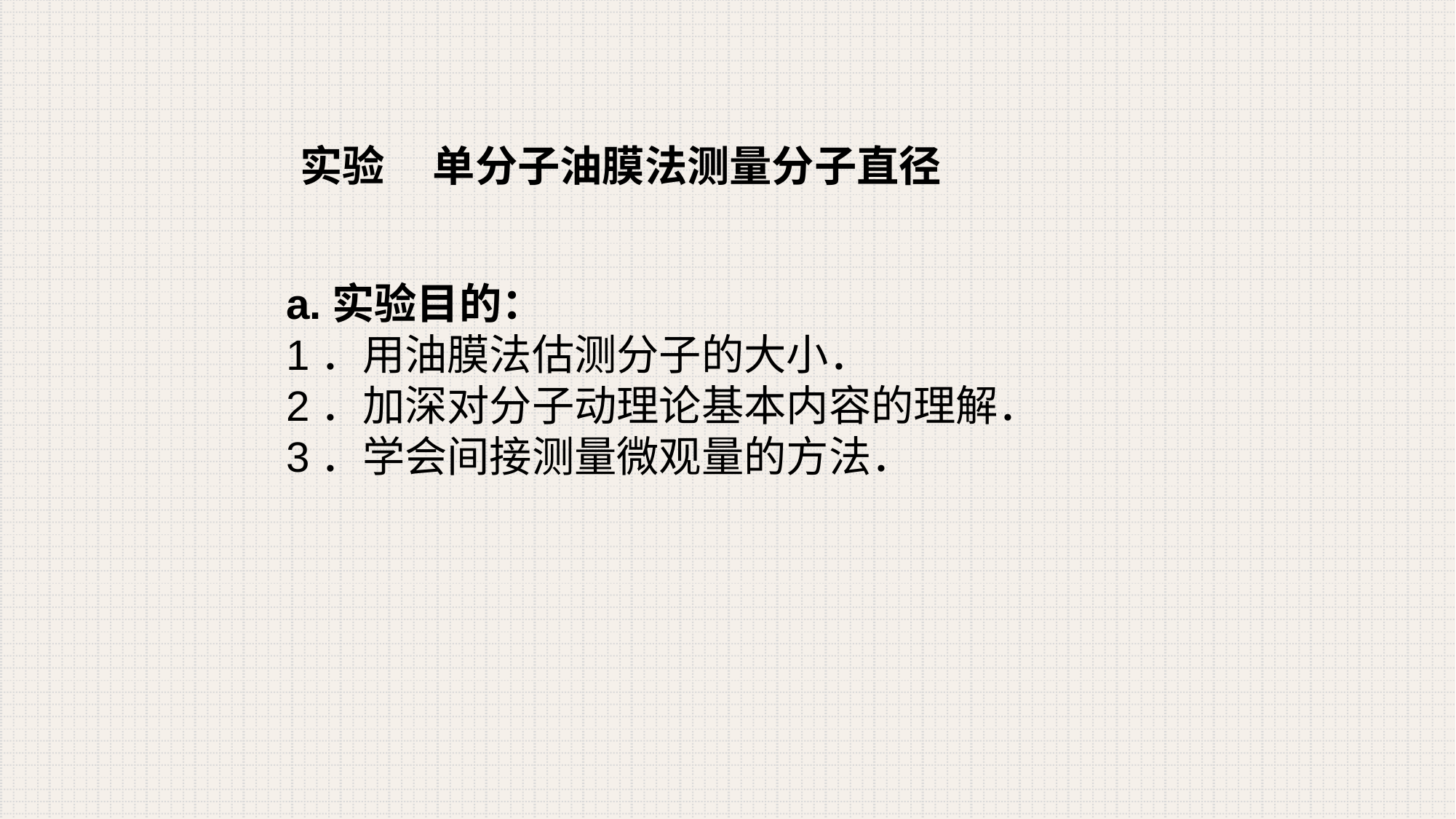

实验     单分子油膜法测量分子直径
a.实验目的：
1．用油膜法估测分子的大小．
2．加深对分子动理论基本内容的理解．
3．学会间接测量微观量的方法．